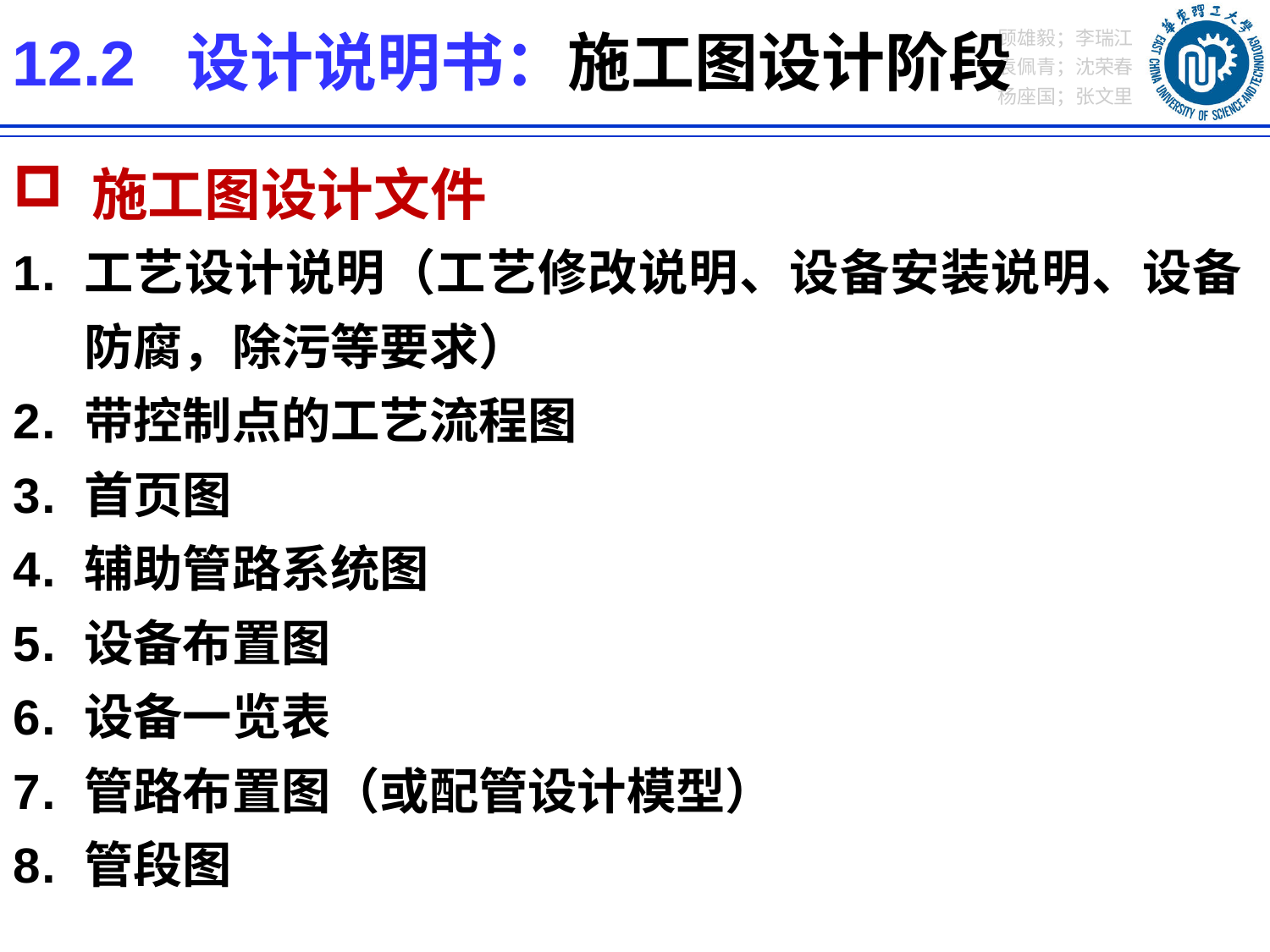

12.2  设计说明书：施工图设计阶段
 施工图设计文件
工艺设计说明（工艺修改说明、设备安装说明、设备防腐，除污等要求）
带控制点的工艺流程图
首页图
辅助管路系统图
设备布置图
设备一览表
管路布置图（或配管设计模型）
管段图